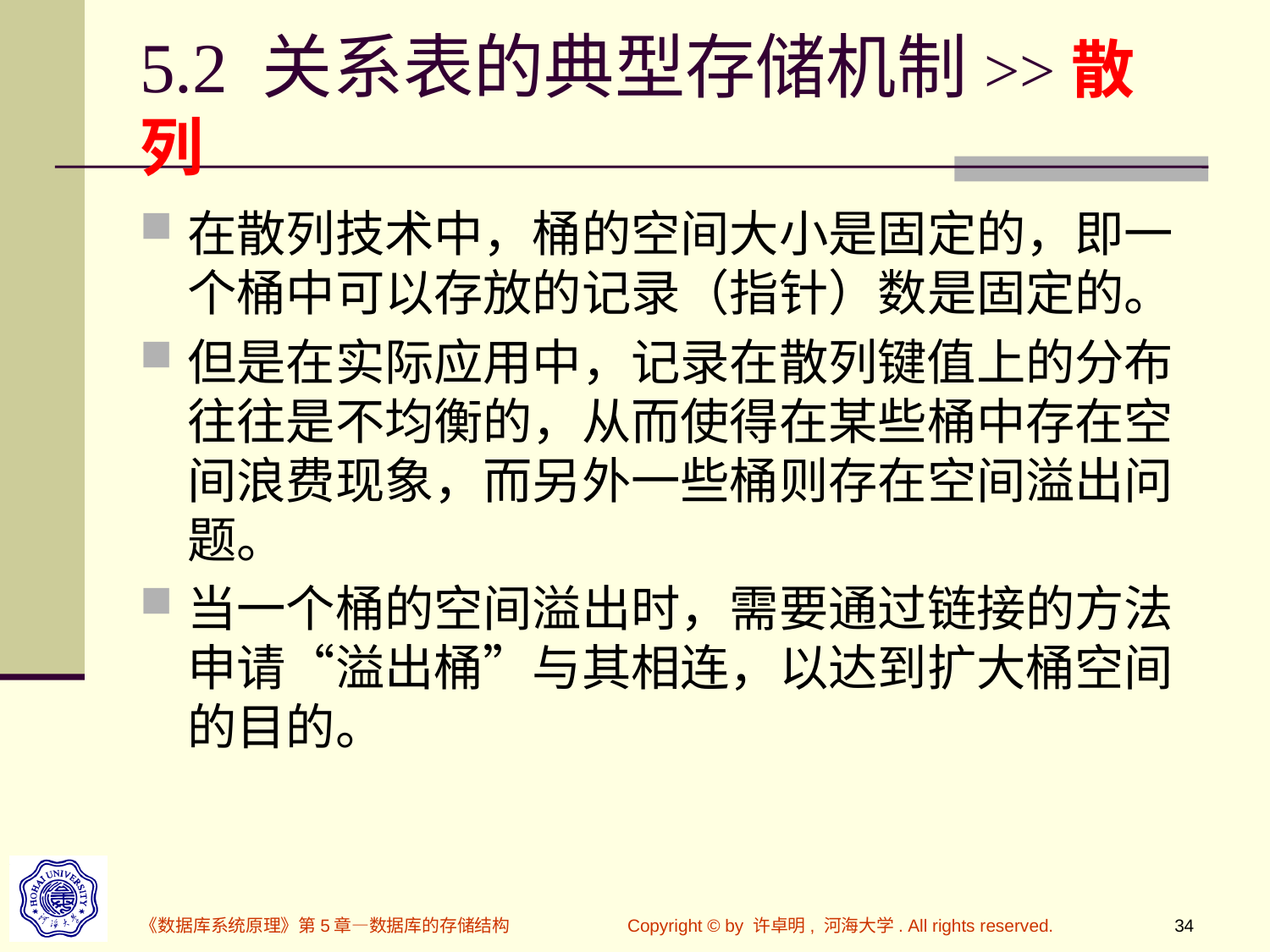

# 5.2 关系表的典型存储机制>>散列
在散列技术中，桶的空间大小是固定的，即一个桶中可以存放的记录（指针）数是固定的。
但是在实际应用中，记录在散列键值上的分布往往是不均衡的，从而使得在某些桶中存在空间浪费现象，而另外一些桶则存在空间溢出问题。
当一个桶的空间溢出时，需要通过链接的方法申请“溢出桶”与其相连，以达到扩大桶空间的目的。
《数据库系统原理》第5章—数据库的存储结构
Copyright © by 许卓明, 河海大学. All rights reserved.
34